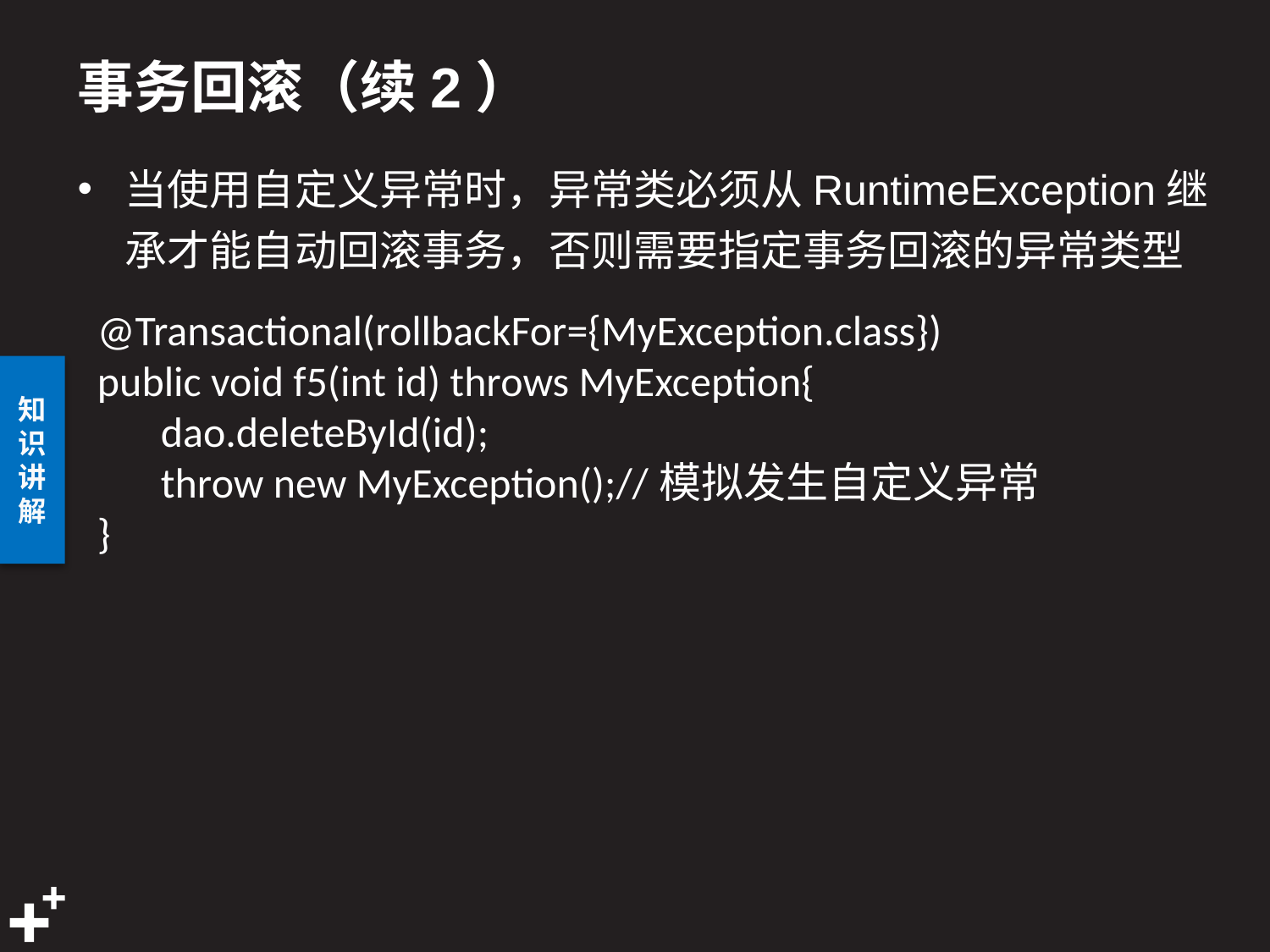

# 事务回滚（续2）
当使用自定义异常时，异常类必须从RuntimeException继承才能自动回滚事务，否则需要指定事务回滚的异常类型
@Transactional(rollbackFor={MyException.class})
public void f5(int id) throws MyException{
dao.deleteById(id);
throw new MyException();//模拟发生自定义异常
}